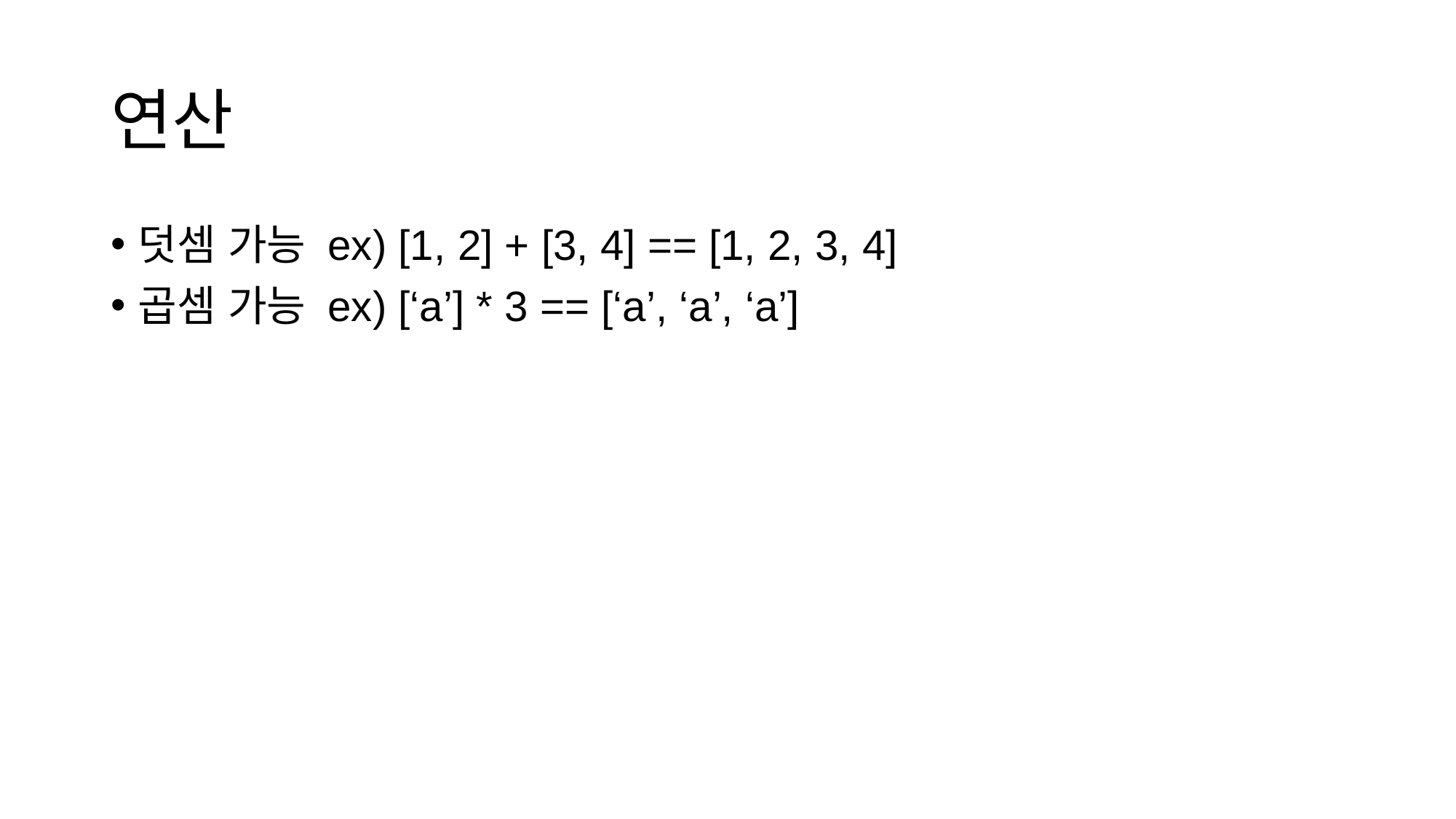

# 연산
덧셈 가능 ex) [1, 2] + [3, 4] == [1, 2, 3, 4]
곱셈 가능 ex) [‘a’] * 3 == [‘a’, ‘a’, ‘a’]